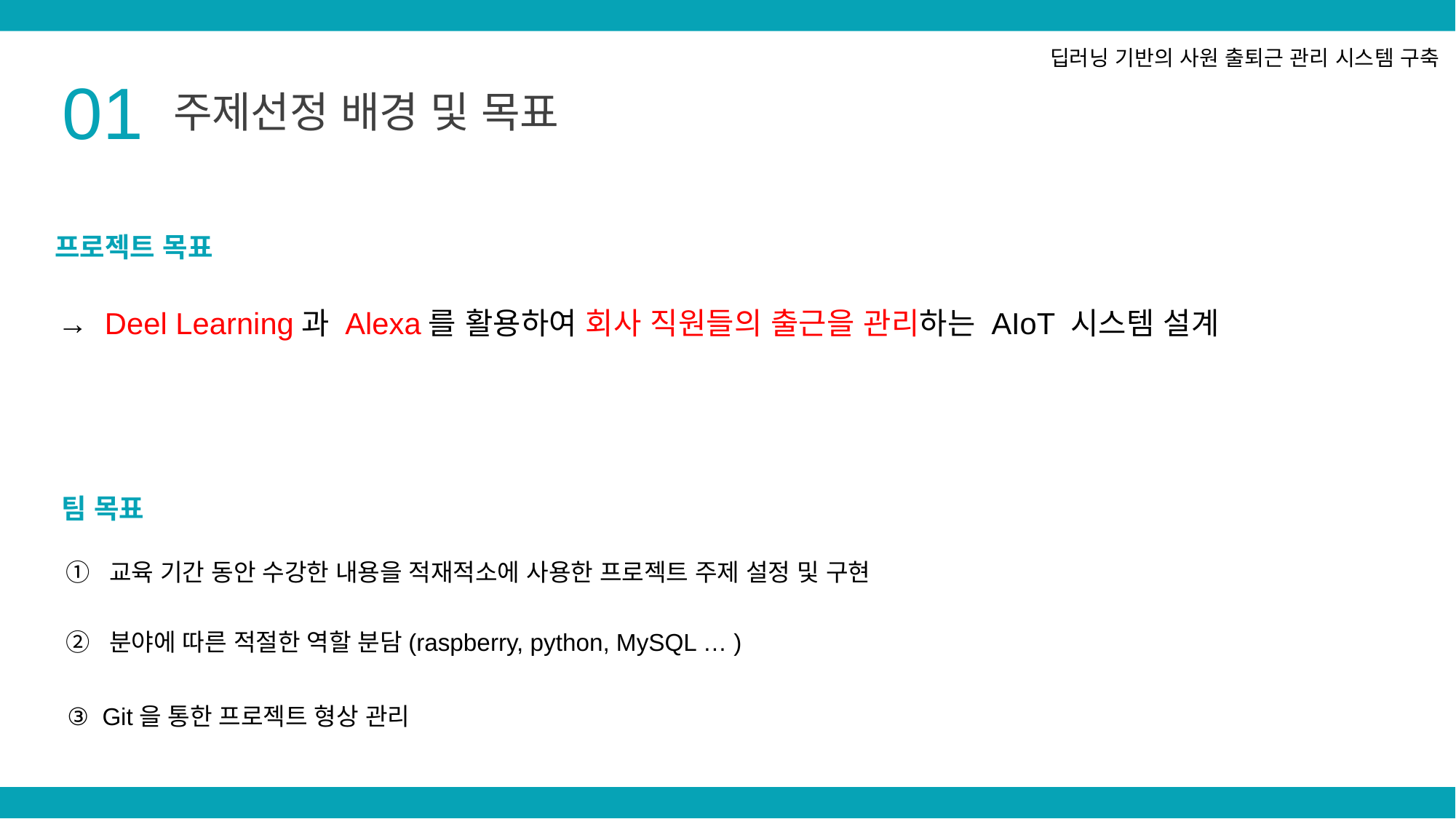

딥러닝 기반의 사원 출퇴근 관리 시스템 구축
01
 주제선정 배경 및 목표
프로젝트 목표
→  Deel Learning과 Alexa를 활용하여 회사 직원들의 출근을 관리하는 AIoT 시스템 설계
팀 목표
①  교육 기간 동안 수강한 내용을 적재적소에 사용한 프로젝트 주제 설정 및 구현

②  분야에 따른 적절한 역할 분담(raspberry, python, MySQL … )
③  Git을 통한 프로젝트 형상 관리